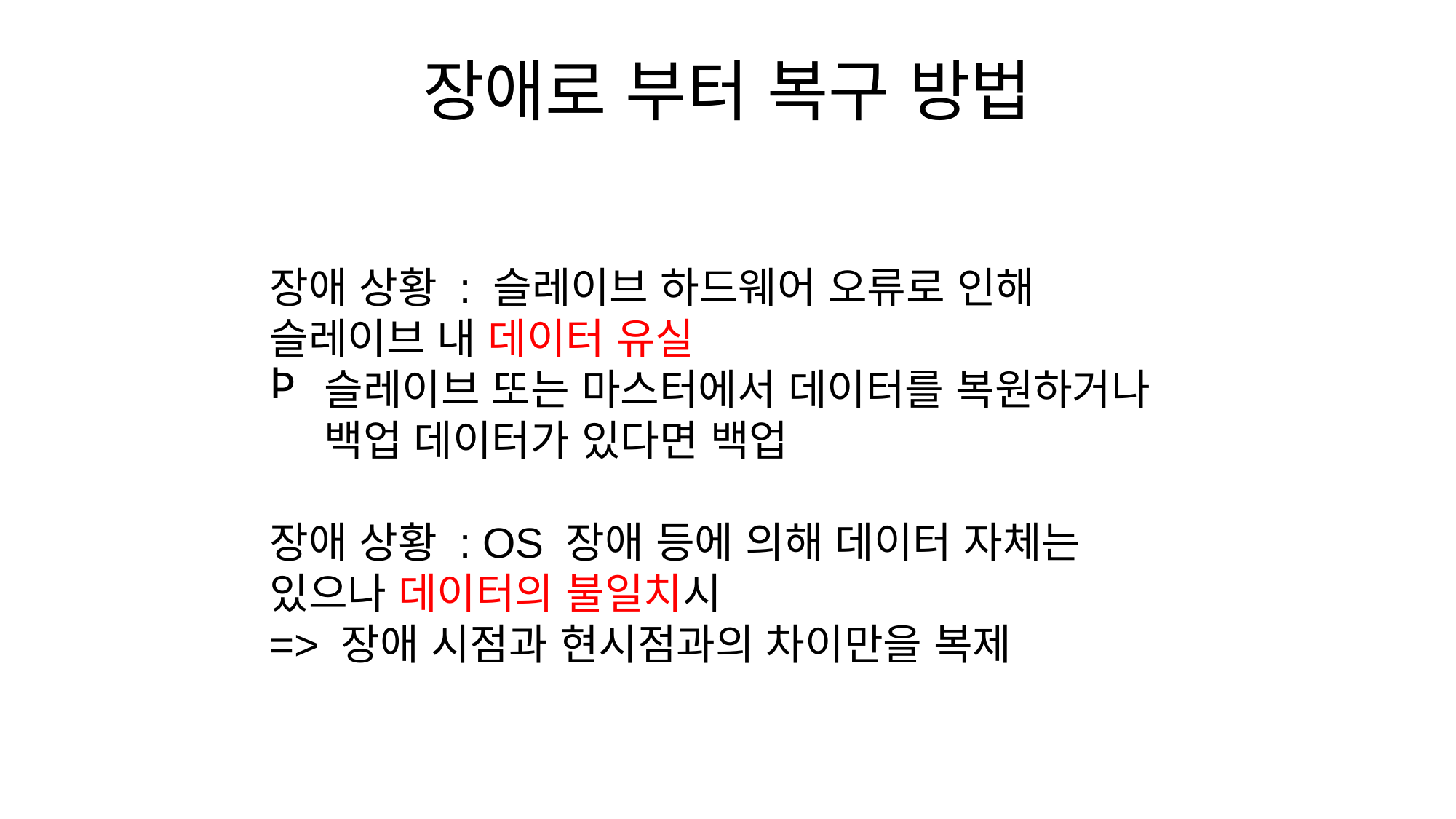

# 장애로 부터 복구 방법
장애 상황 : 슬레이브 하드웨어 오류로 인해 슬레이브 내 데이터 유실
슬레이브 또는 마스터에서 데이터를 복원하거나 백업 데이터가 있다면 백업

장애 상황 : OS 장애 등에 의해 데이터 자체는 있으나 데이터의 불일치시
=> 장애 시점과 현시점과의 차이만을 복제